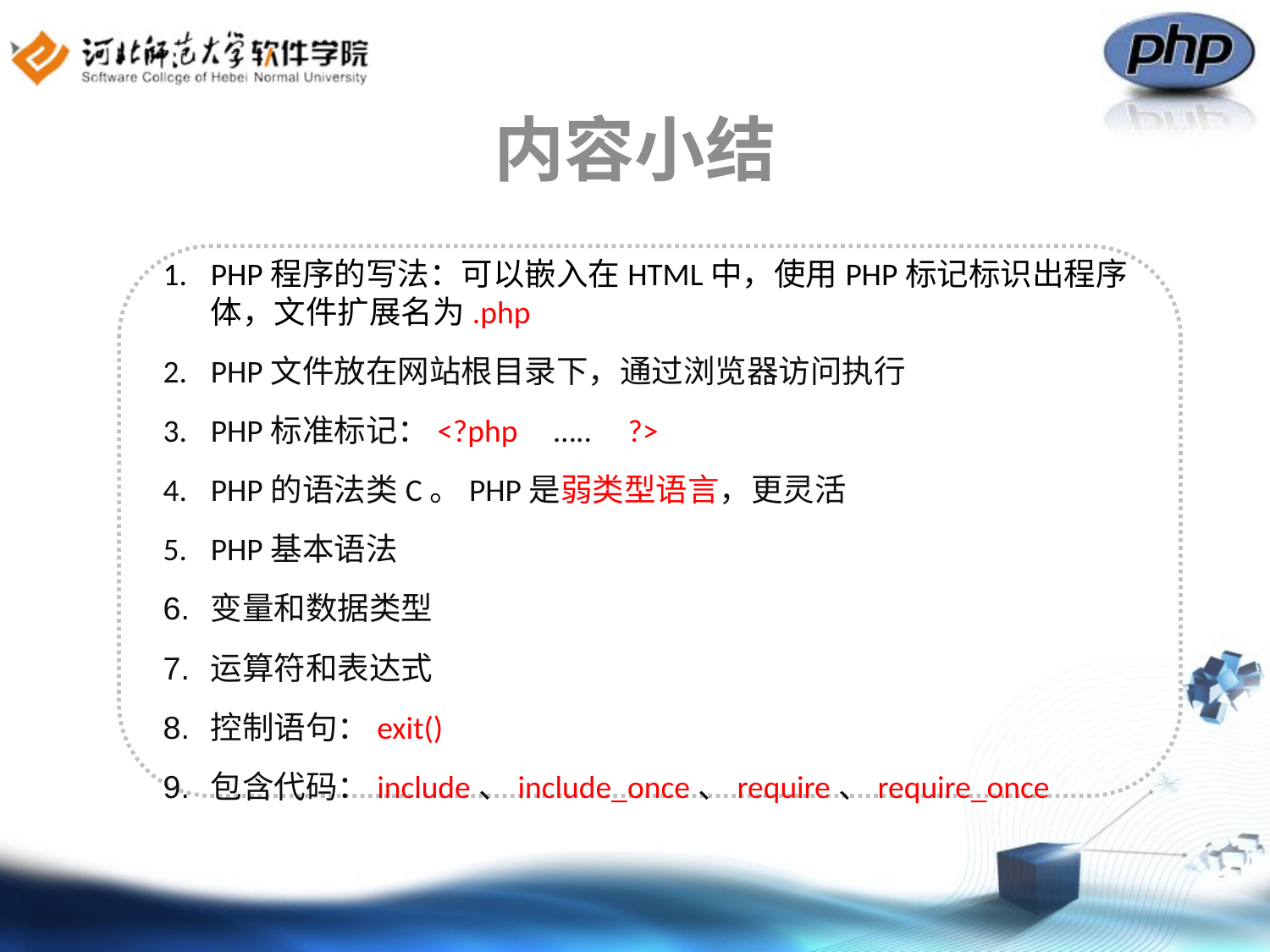

# 内容小结

PHP程序的写法：可以嵌入在HTML中，使用PHP标记标识出程序体，文件扩展名为.php
PHP文件放在网站根目录下，通过浏览器访问执行
PHP标准标记：<?php     …..     ?>
PHP的语法类C。PHP是弱类型语言，更灵活
PHP基本语法
变量和数据类型
运算符和表达式
控制语句：exit()
包含代码：include、include_once、require、require_once